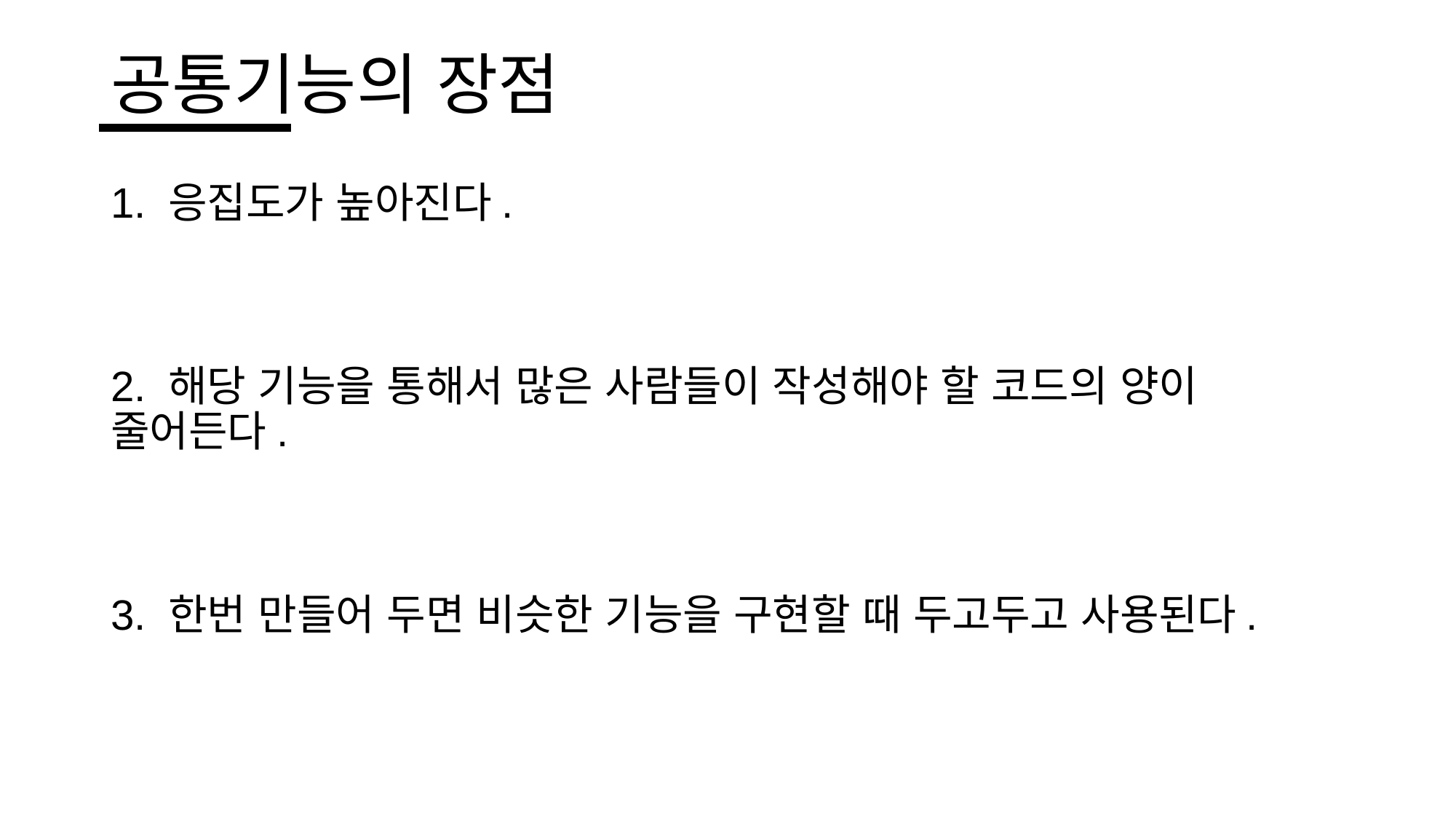

# 공통기능의 장점

1. 응집도가 높아진다.

2. 해당 기능을 통해서 많은 사람들이 작성해야 할 코드의 양이 줄어든다.

3. 한번 만들어 두면 비슷한 기능을 구현할 때 두고두고 사용된다.